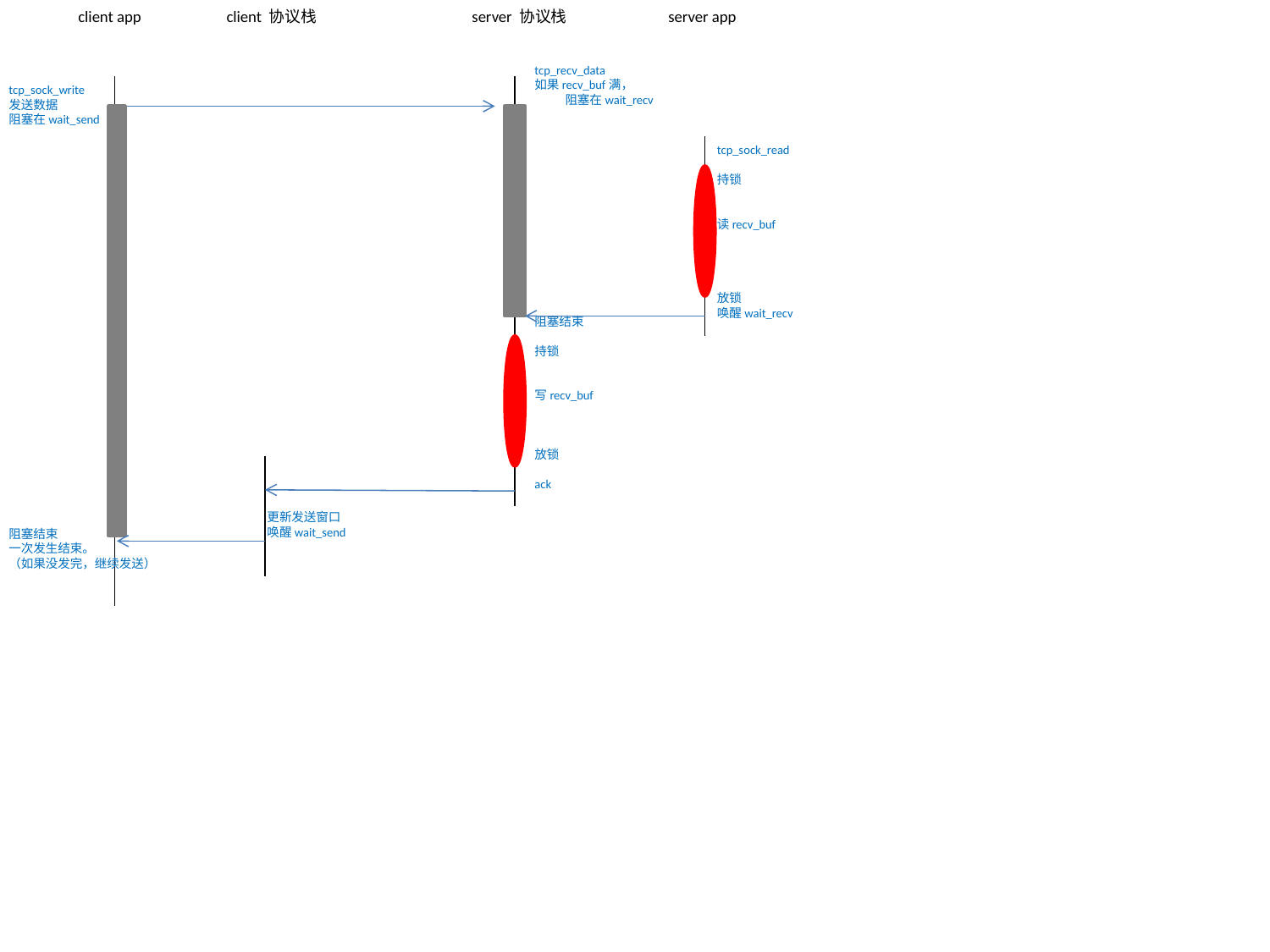

client app
client 协议栈
server 协议栈
server app
tcp_recv_data
如果recv_buf满，
          阻塞在wait_recv

阻塞结束

持锁

写recv_buf

放锁

ack
tcp_sock_write
发送数据
阻塞在wait_send

阻塞结束
一次发生结束。
（如果没发完，继续发送）

tcp_sock_read

持锁

读recv_buf

放锁
唤醒wait_recv

更新发送窗口
唤醒wait_send